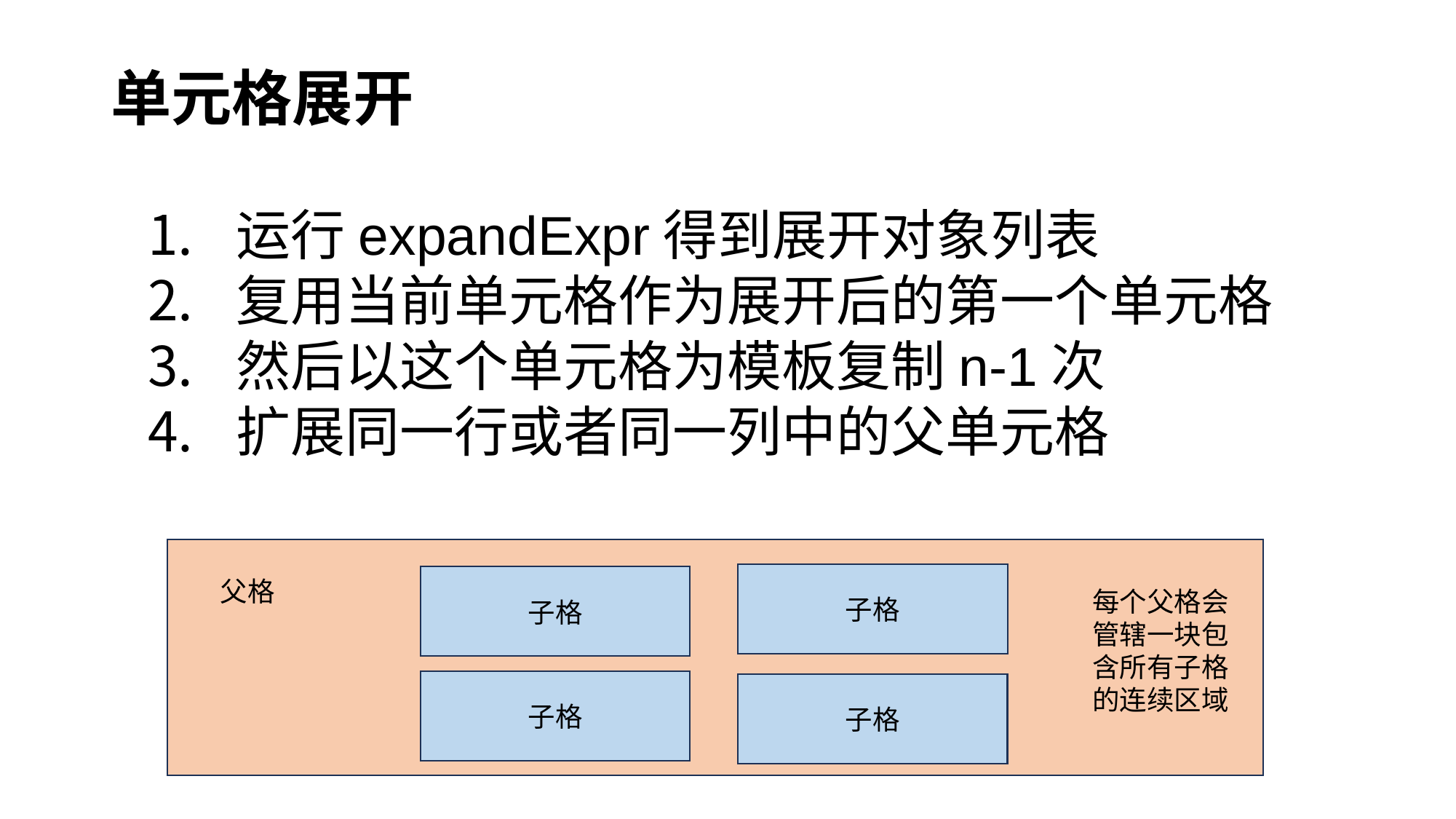

# 单元格展开
运行expandExpr得到展开对象列表
复用当前单元格作为展开后的第一个单元格
然后以这个单元格为模板复制n-1次
扩展同一行或者同一列中的父单元格

子格
子格
父格
每个父格会管辖一块包含所有子格的连续区域
子格
子格